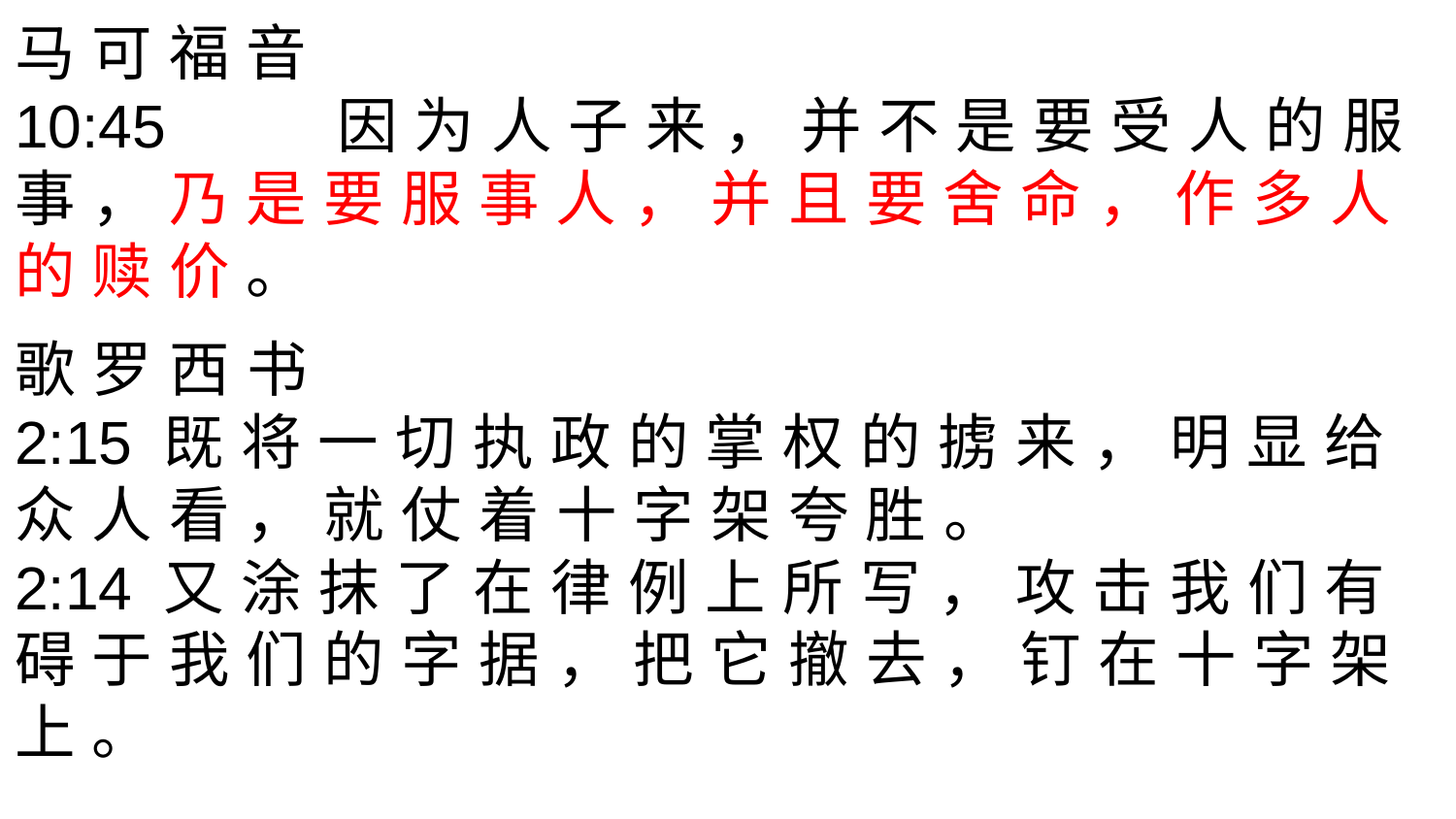

马 可 福 音
10:45	 因 为 人 子 来 ， 并 不 是 要 受 人 的 服 事 ， 乃 是 要 服 事 人 ， 并 且 要 舍 命 ， 作 多 人 的 赎 价 。
歌 罗 西 书
2:15 既 将 一 切 执 政 的 掌 权 的 掳 来 ， 明 显 给 众 人 看 ， 就 仗 着 十 字 架 夸 胜 。
2:14 又 涂 抹 了 在 律 例 上 所 写 ， 攻 击 我 们 有 碍 于 我 们 的 字 据 ， 把 它 撤 去 ， 钉 在 十 字 架 上 。